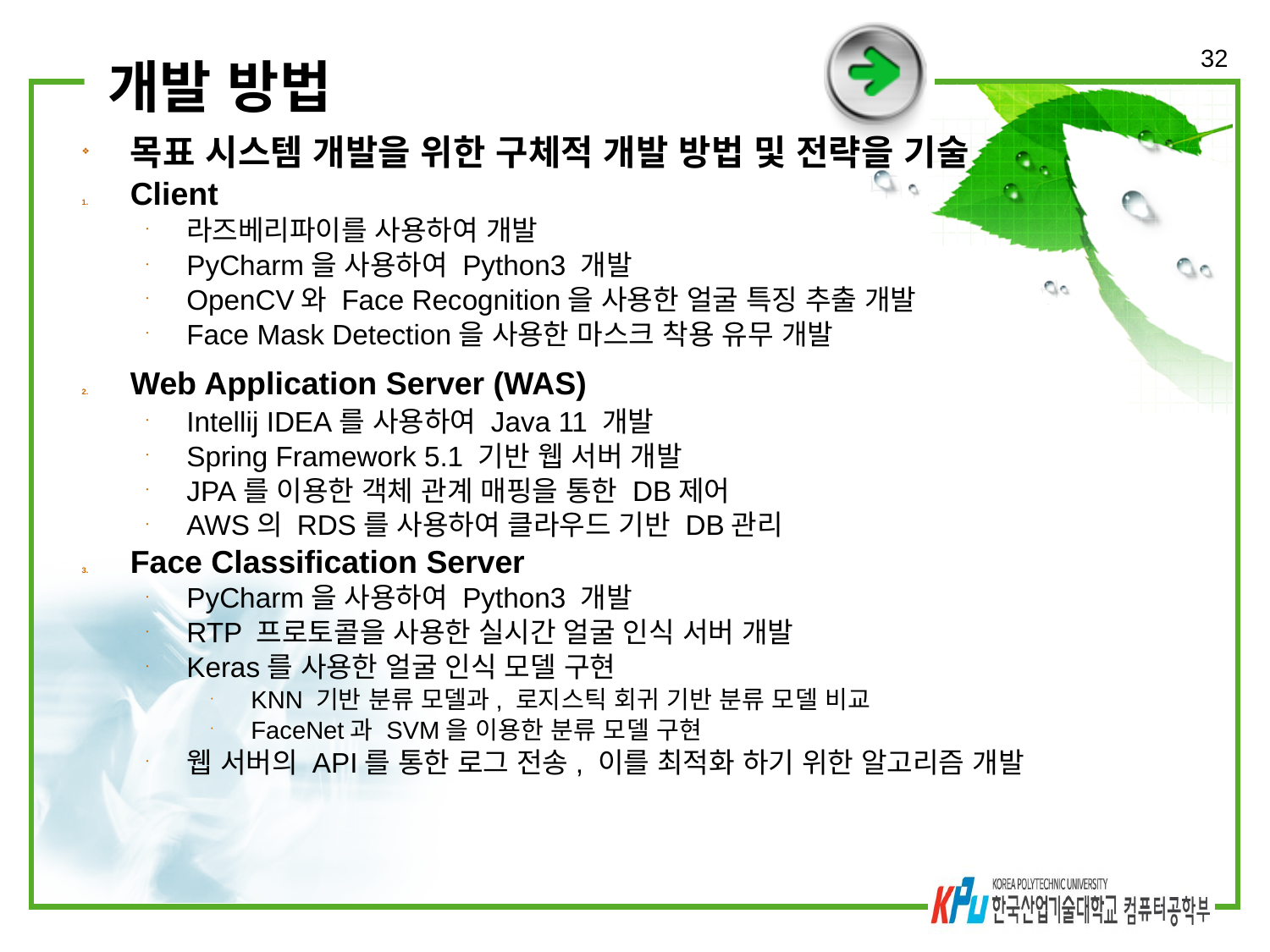

32
# 개발 방법
목표 시스템 개발을 위한 구체적 개발 방법 및 전략을 기술
Client
라즈베리파이를 사용하여 개발
PyCharm을 사용하여 Python3 개발
OpenCV와 Face Recognition을 사용한 얼굴 특징 추출 개발
Face Mask Detection을 사용한 마스크 착용 유무 개발
Web Application Server (WAS)
Intellij IDEA를 사용하여 Java 11 개발
Spring Framework 5.1 기반 웹 서버 개발
JPA를 이용한 객체 관계 매핑을 통한 DB제어
AWS의 RDS를 사용하여 클라우드 기반 DB관리
Face Classification Server
PyCharm을 사용하여 Python3 개발
RTP 프로토콜을 사용한 실시간 얼굴 인식 서버 개발
Keras를 사용한 얼굴 인식 모델 구현
KNN 기반 분류 모델과, 로지스틱 회귀 기반 분류 모델 비교
FaceNet과 SVM을 이용한 분류 모델 구현
웹 서버의 API를 통한 로그 전송, 이를 최적화 하기 위한 알고리즘 개발